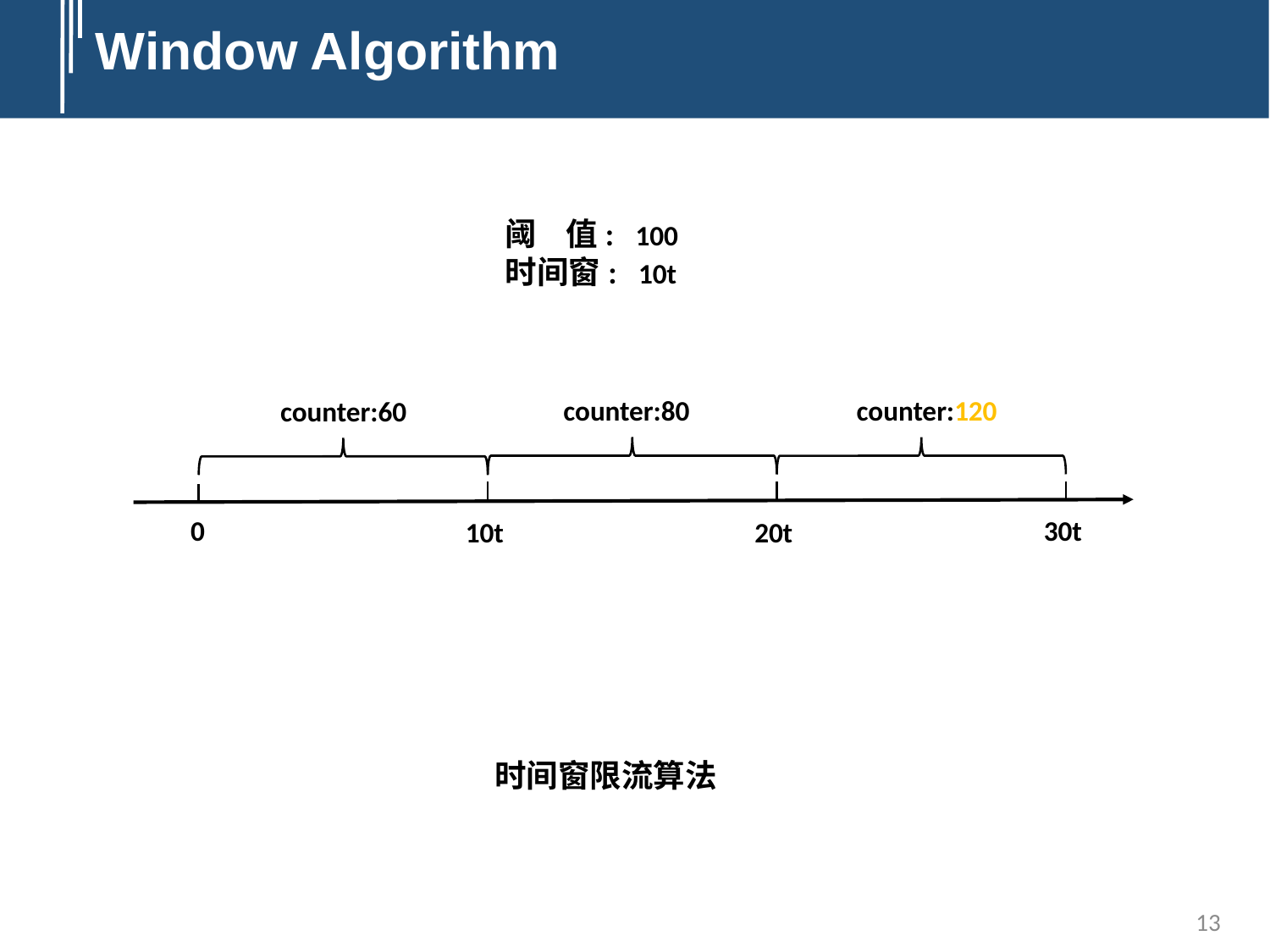

Window Algorithm
阈    值:   100
时间窗:   10t

counter:80

counter:120

counter:60
10t
20t
30t
0
时间窗限流算法
13